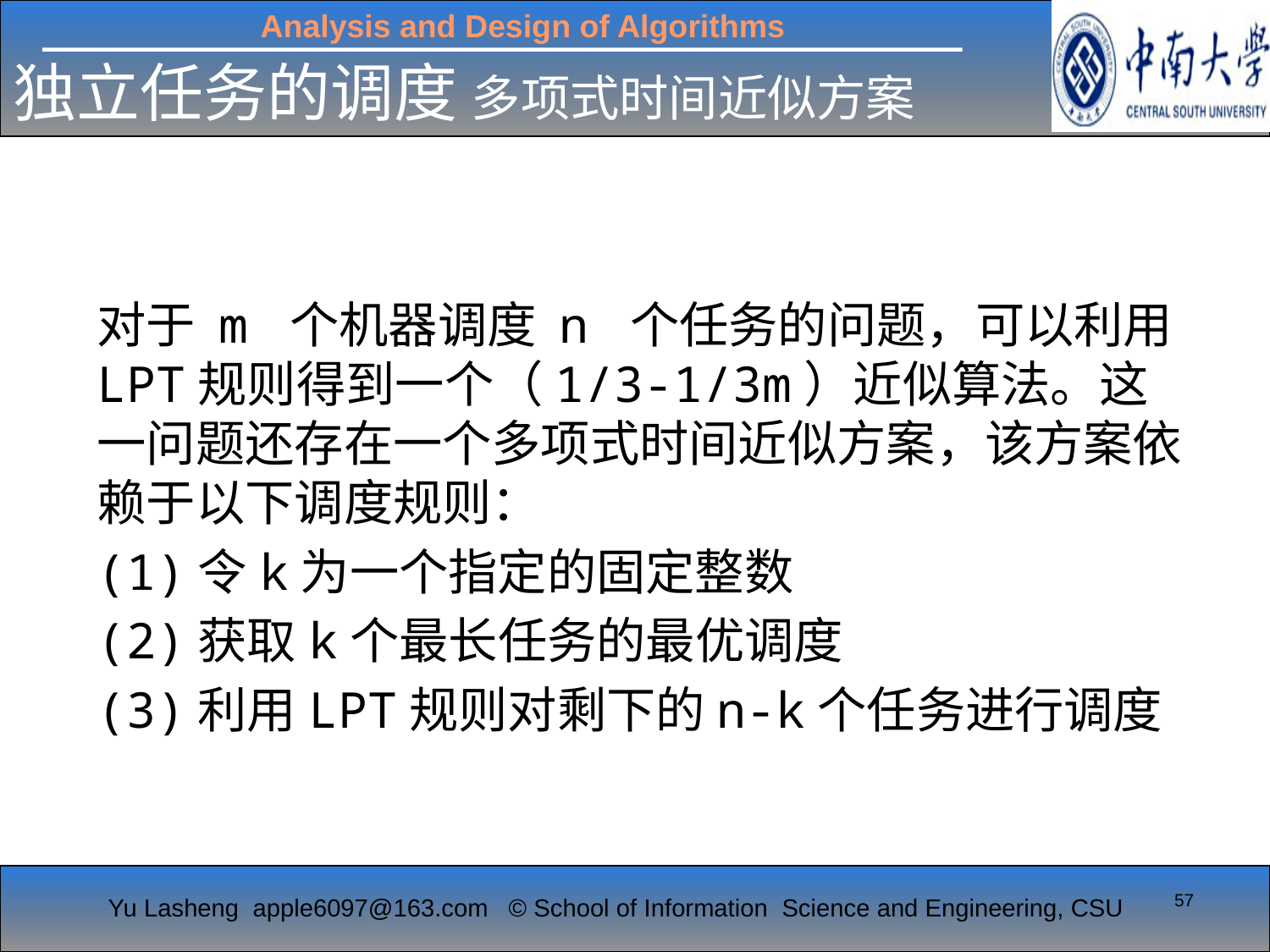

# 独立任务的调度 多项式时间近似方案
对于 m 个机器调度 n 个任务的问题，可以利用LPT规则得到一个（1/3-1/3m）近似算法。这一问题还存在一个多项式时间近似方案，该方案依赖于以下调度规则：
(1)令k为一个指定的固定整数
(2)获取k个最长任务的最优调度
(3)利用LPT规则对剩下的n-k个任务进行调度

57